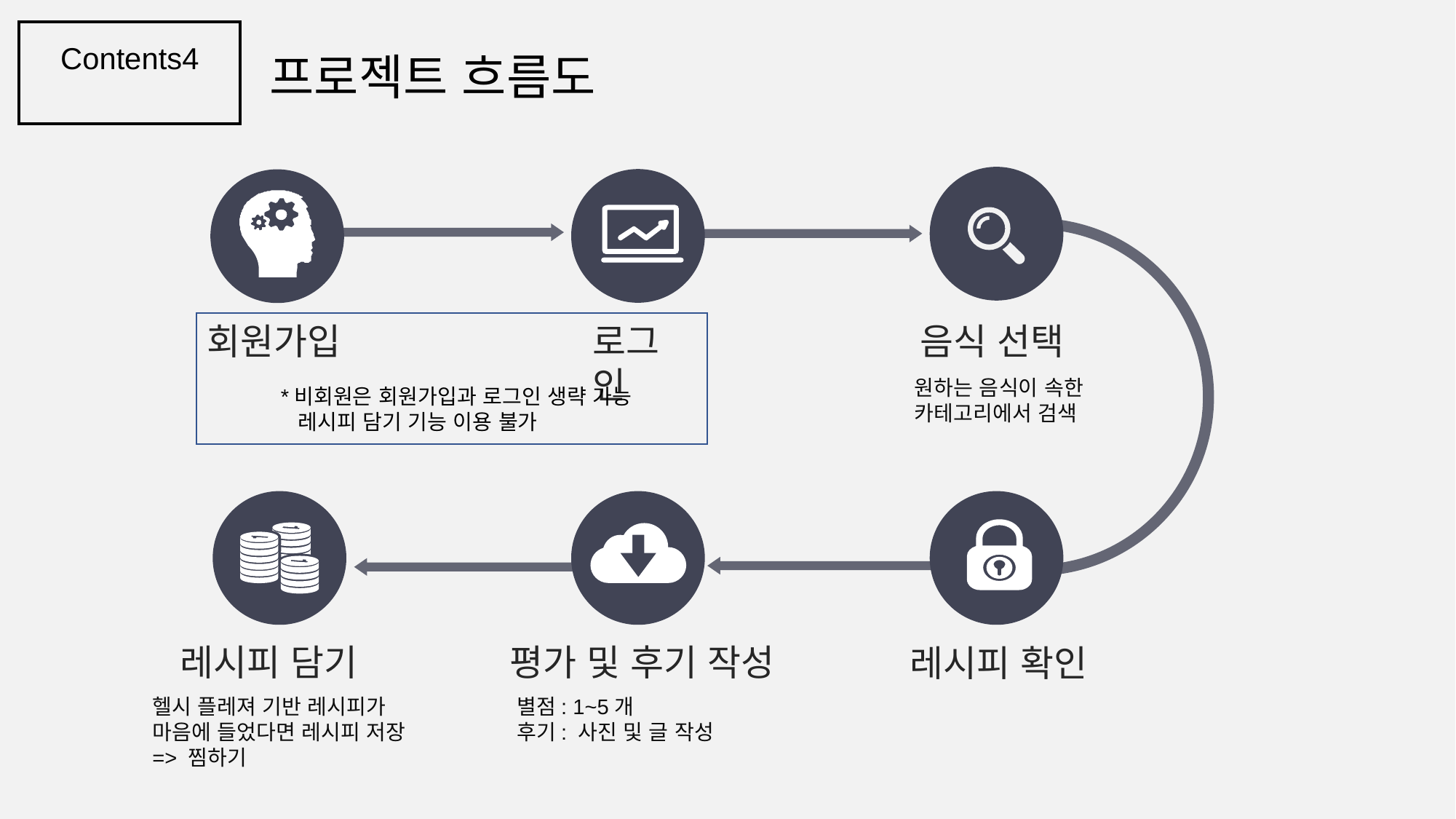

Contents4

프로젝트 흐름도

음식 선택
회원가입
로그인
원하는 음식이 속한 카테고리에서 검색
*비회원은 회원가입과 로그인 생략 가능
  레시피 담기 기능 이용 불가

레시피 담기
평가 및 후기 작성
레시피 확인
헬시 플레져 기반 레시피가 마음에 들었다면 레시피 저장
=> 찜하기
별점: 1~5개
후기: 사진 및 글 작성